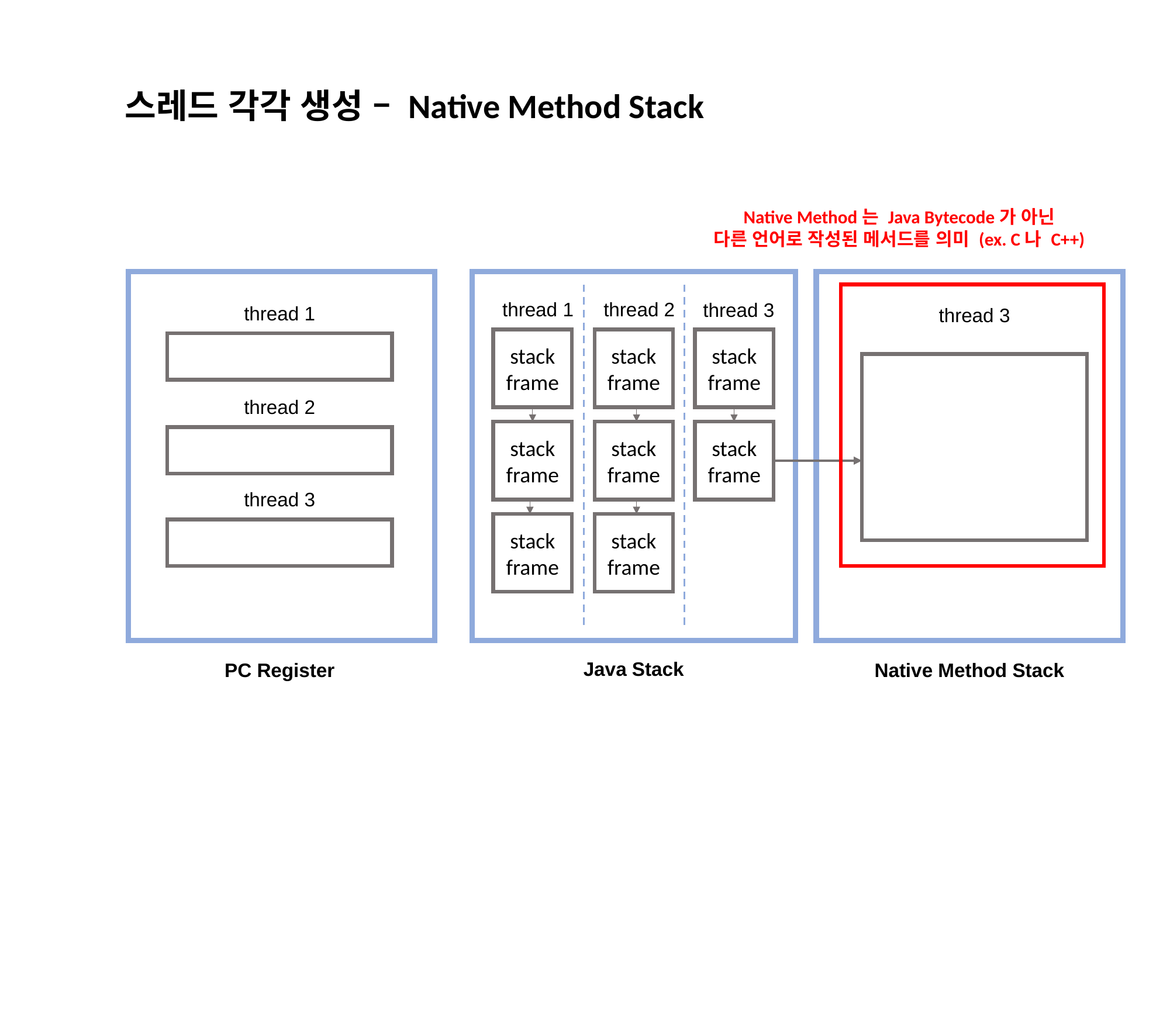

스레드 각각 생성 – Native Method Stack
Native Method는 Java Bytecode가 아닌
다른 언어로 작성된 메서드를 의미 (ex. C나 C++)

thread 1
thread 2
thread 3
thread 1
thread 3
stack
frame
stack
frame
stack
frame

thread 2
stack
frame
stack
frame
stack
frame

thread 3
stack
frame
stack
frame

Java Stack
PC Register
Native Method Stack